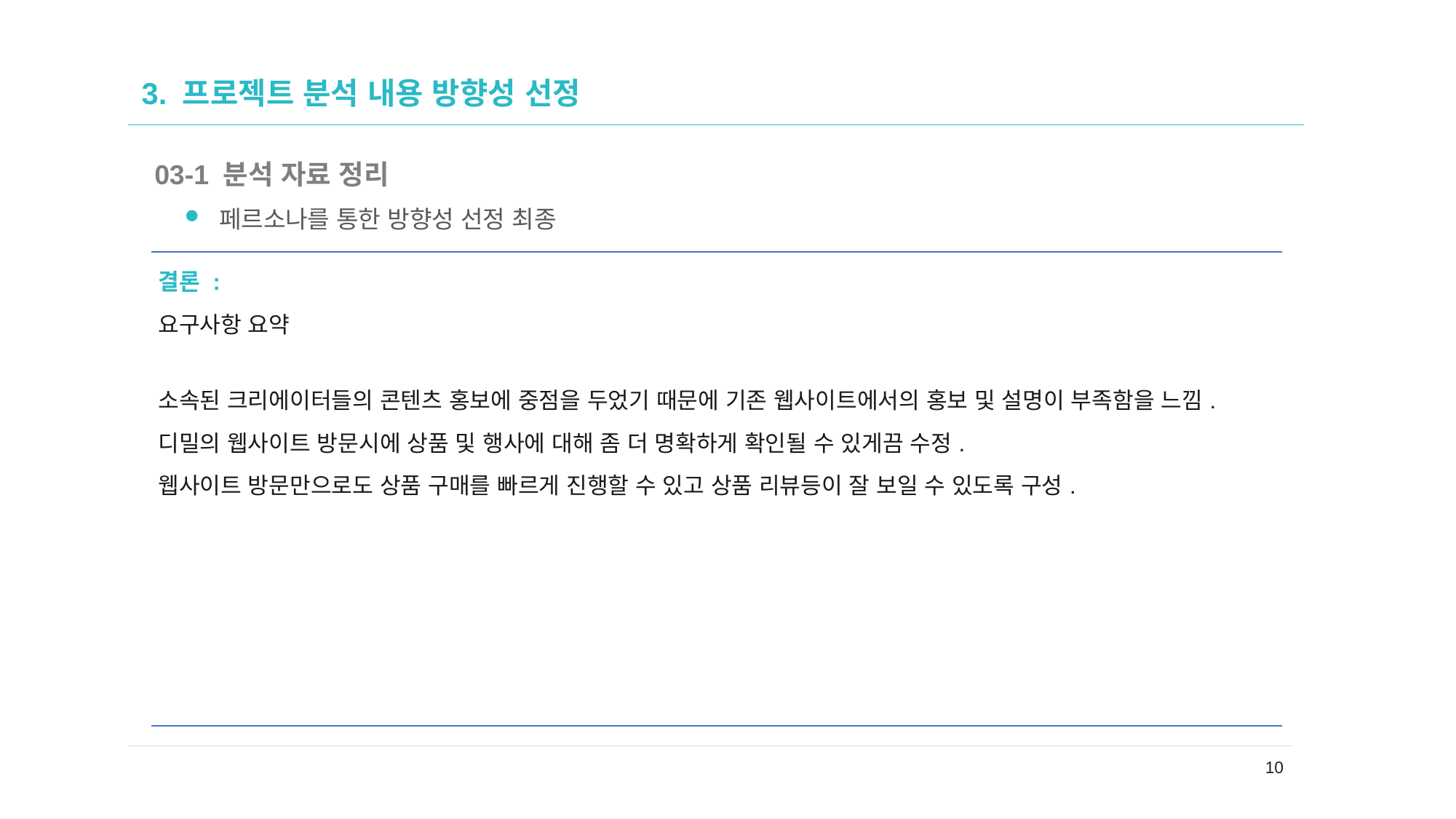

02
# 3. 프로젝트 분석 내용 방향성 선정
03-1 분석 자료 정리
페르소나를 통한 방향성 선정 최종
| 결론 : 요구사항 요약 소속된 크리에이터들의 콘텐츠 홍보에 중점을 두었기 때문에 기존 웹사이트에서의 홍보 및 설명이 부족함을 느낌. 디밀의 웹사이트 방문시에 상품 및 행사에 대해 좀 더 명확하게 확인될 수 있게끔 수정. 웹사이트 방문만으로도 상품 구매를 빠르게 진행할 수 있고 상품 리뷰등이 잘 보일 수 있도록 구성. |
| --- |
10